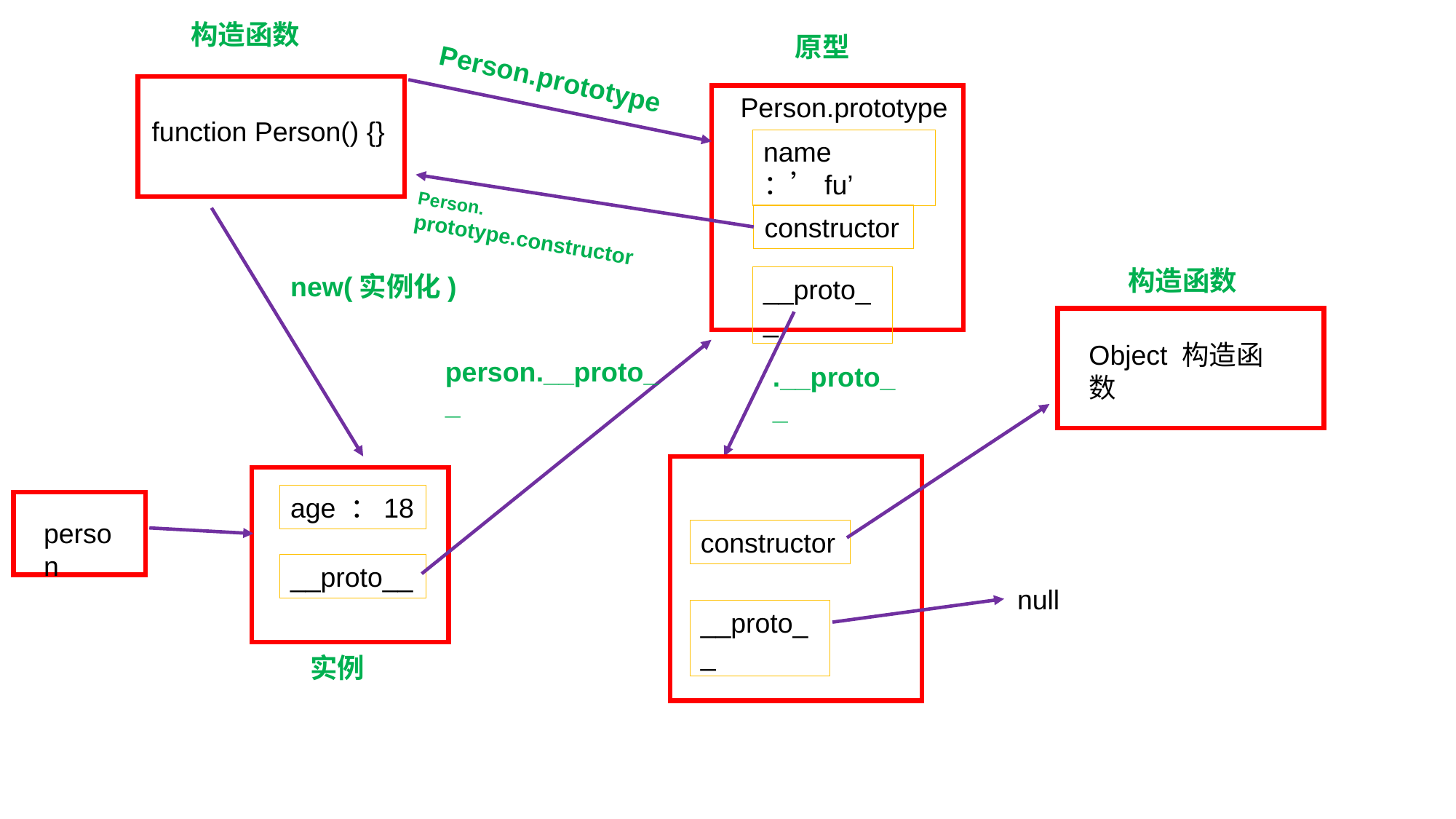

构造函数
原型
Person.prototype

Person.prototype

function Person() {}
name ：’fu’
Person. prototype.constructor
constructor
构造函数
new(实例化)
__proto__

Object 构造函数
person.__proto__
.__proto__

age ：18

person
constructor
__proto__
null
__proto__
实例